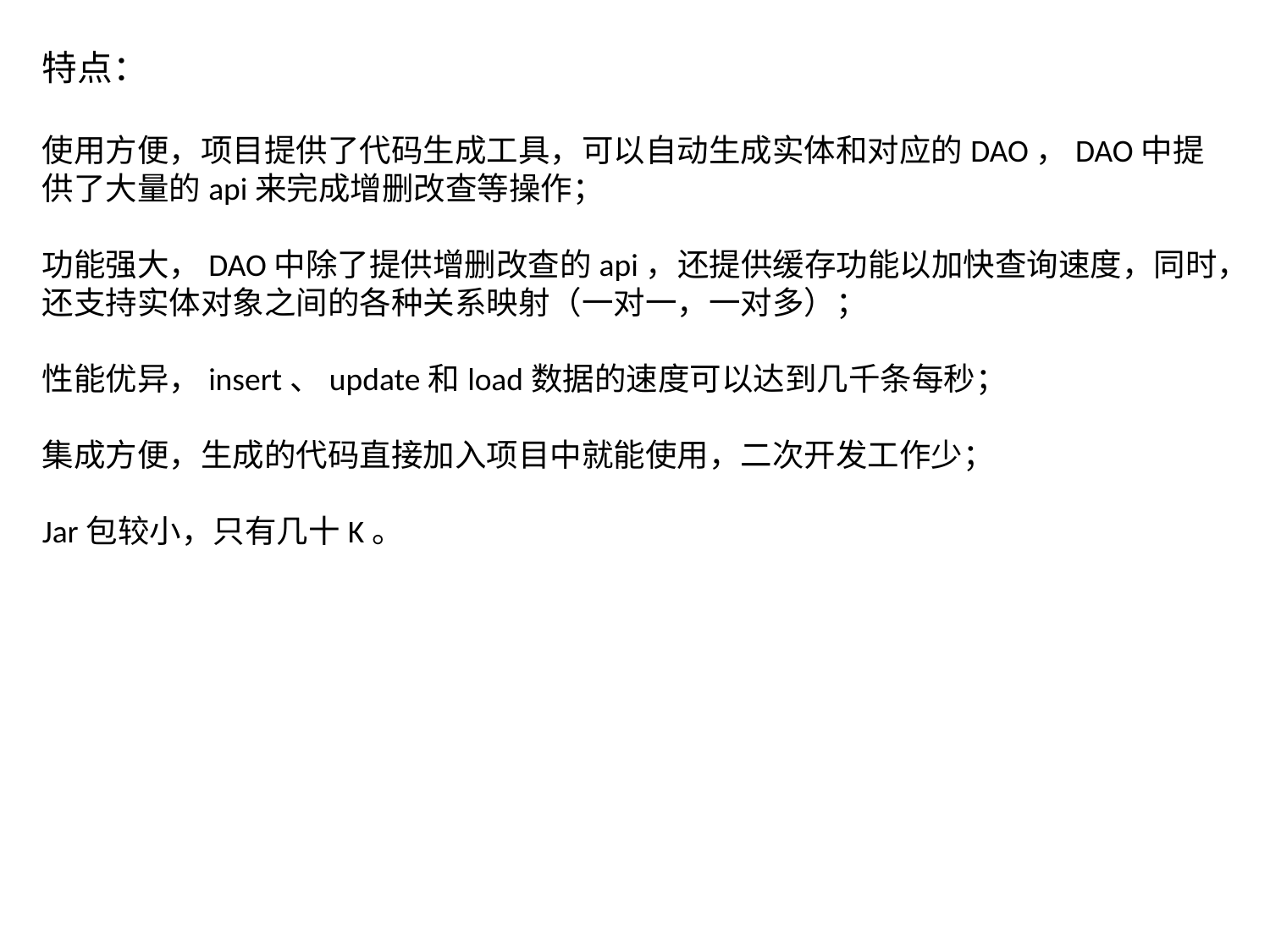

特点：

使用方便，项目提供了代码生成工具，可以自动生成实体和对应的DAO，DAO中提供了大量的api来完成增删改查等操作；

功能强大，DAO中除了提供增删改查的api，还提供缓存功能以加快查询速度，同时，还支持实体对象之间的各种关系映射（一对一，一对多）；

性能优异，insert、update和load数据的速度可以达到几千条每秒；

集成方便，生成的代码直接加入项目中就能使用，二次开发工作少；

Jar包较小，只有几十K。